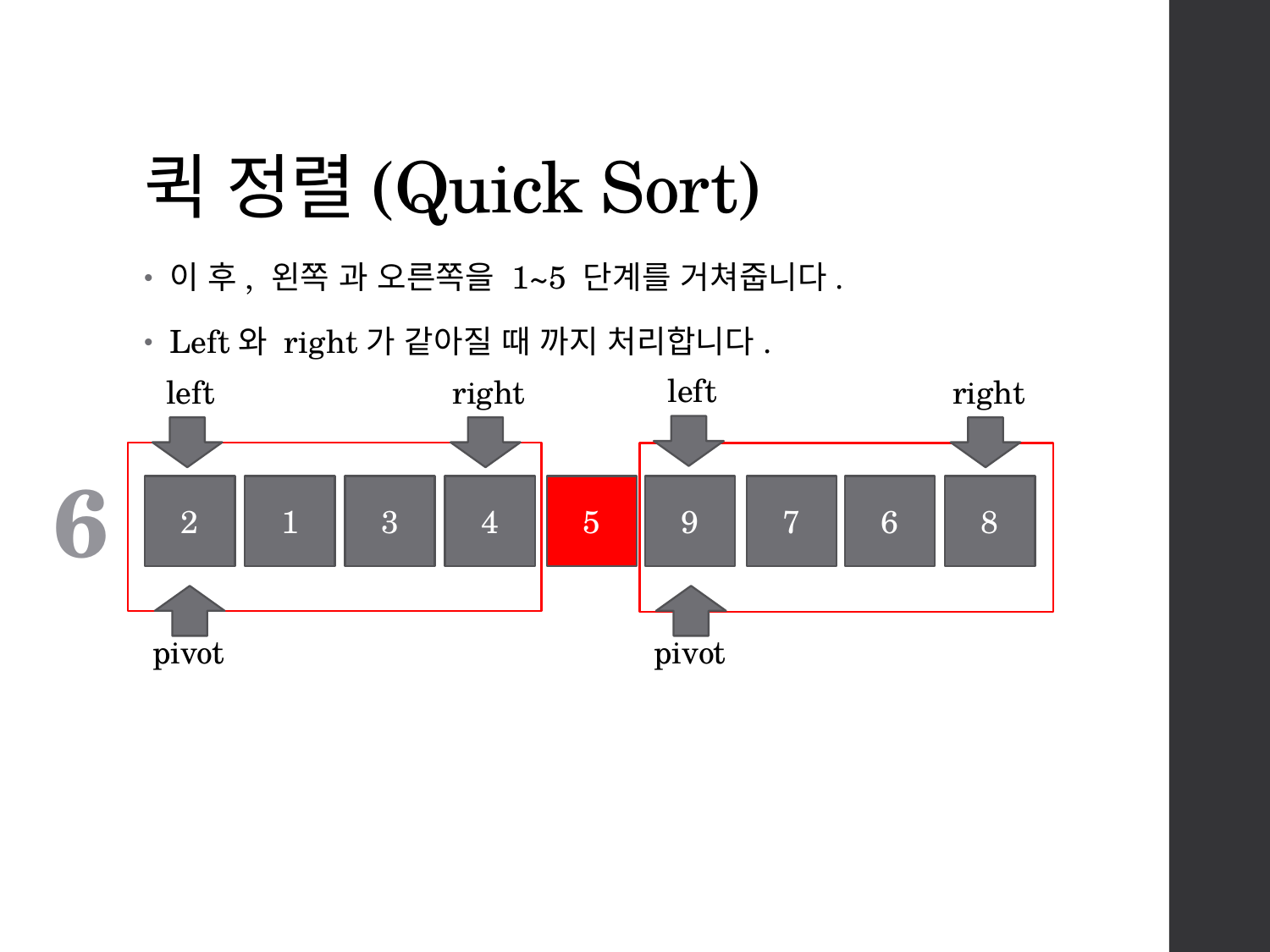

# 퀵 정렬(Quick Sort)
이 후, 왼쪽 과 오른쪽을 1~5 단계를 거쳐줍니다.
Left와 right가 같아질 때 까지 처리합니다.

left

left

right

right

6
2
1
3
4
5
9
7
6
8

pivot

pivot